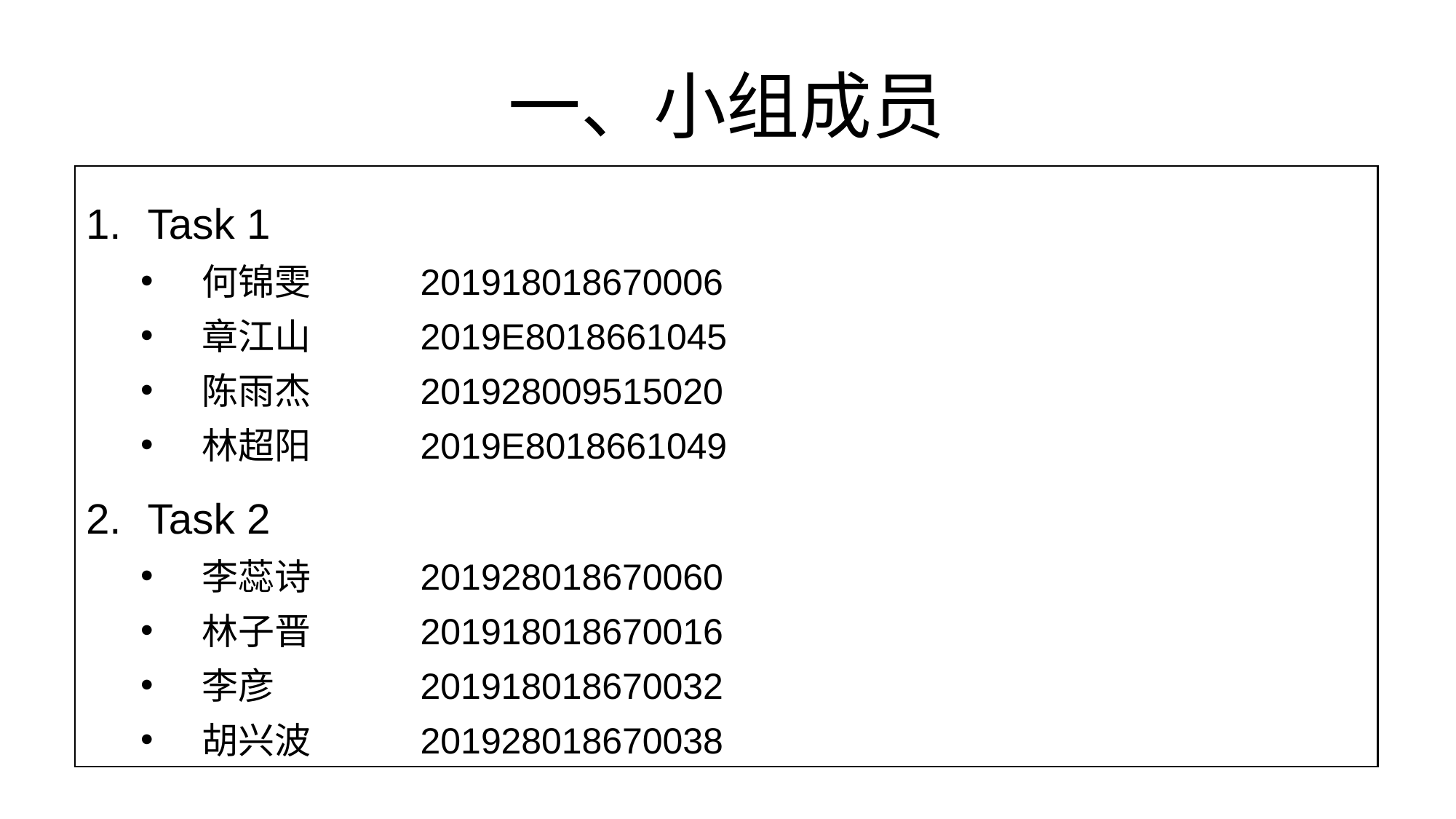

# 一、小组成员
Task 1
何锦雯	201918018670006
章江山	2019E8018661045
陈雨杰	201928009515020
林超阳	2019E8018661049
Task 2
李蕊诗	201928018670060
林子晋	201918018670016
李彦		201918018670032
胡兴波	201928018670038